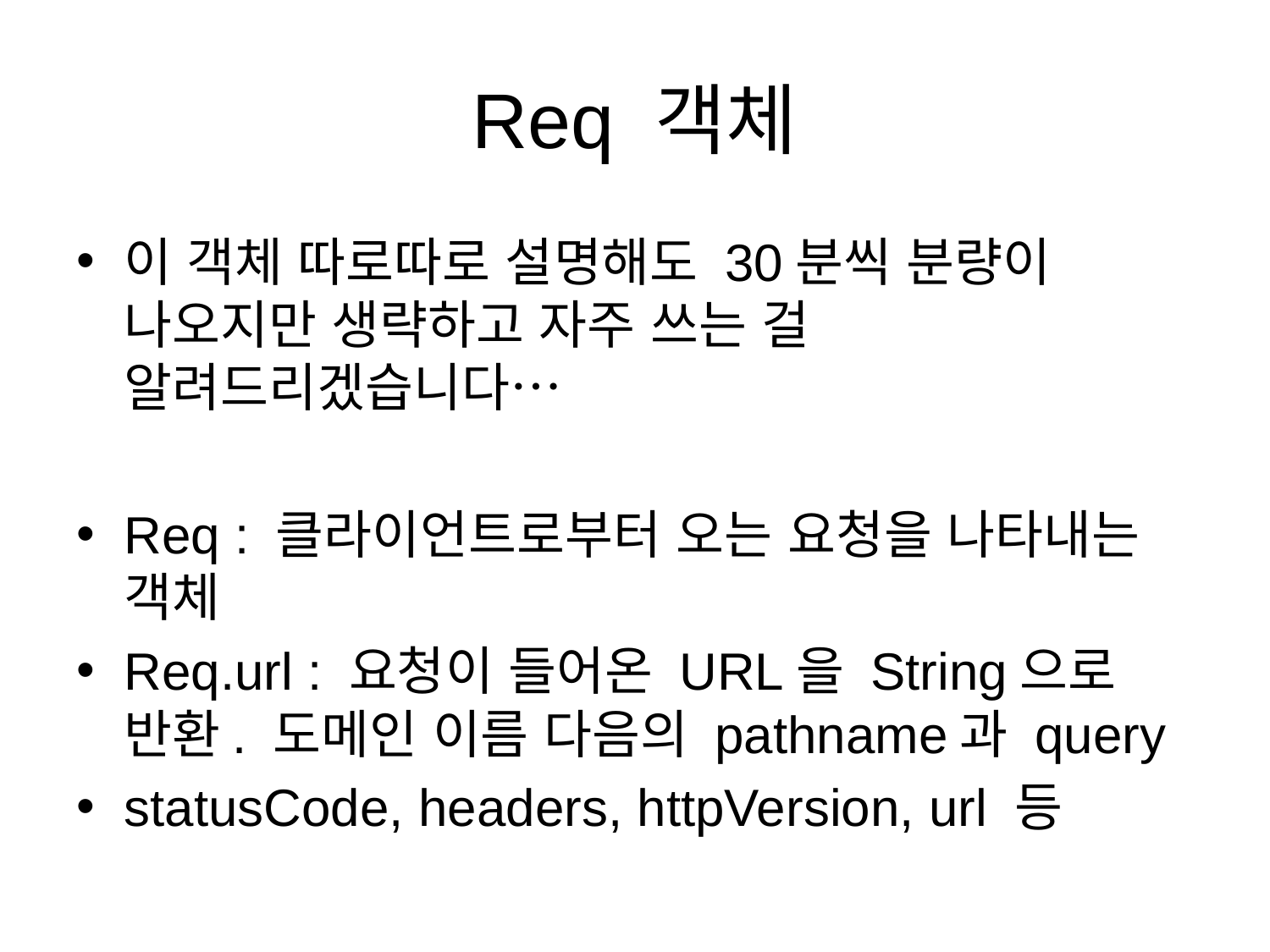

# Req 객체
이 객체 따로따로 설명해도 30분씩 분량이 나오지만 생략하고 자주 쓰는 걸 알려드리겠습니다…

Req : 클라이언트로부터 오는 요청을 나타내는 객체
Req.url : 요청이 들어온 URL을 String으로 반환. 도메인 이름 다음의 pathname과 query
statusCode, headers, httpVersion, url 등